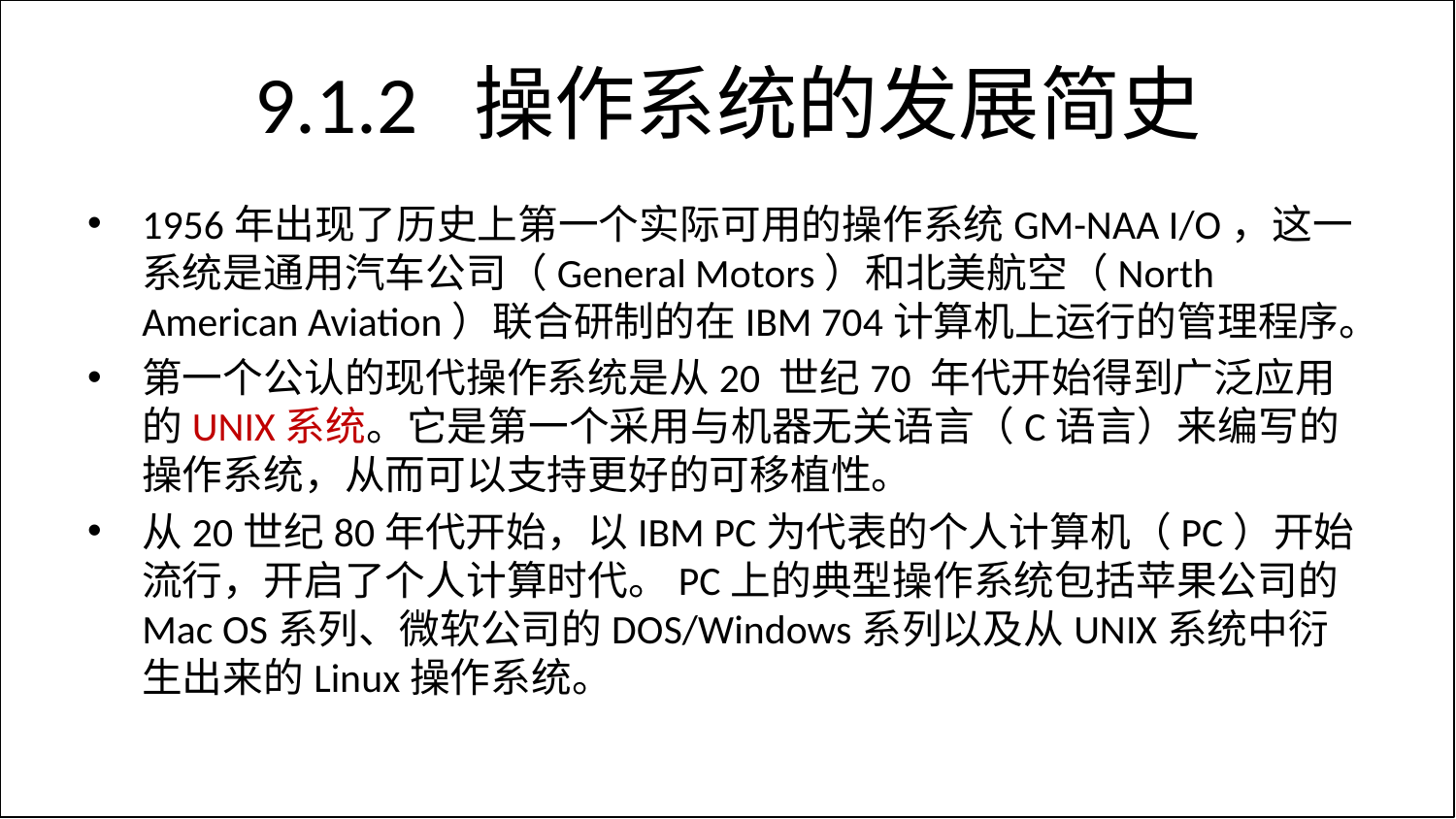

# 9.1.2  操作系统的发展简史
1956年出现了历史上第一个实际可用的操作系统GM-NAA I/O，这一系统是通用汽车公司（General Motors）和北美航空（North American Aviation）联合研制的在IBM 704计算机上运行的管理程序。
第一个公认的现代操作系统是从20 世纪70 年代开始得到广泛应用的UNIX系统。它是第一个采用与机器无关语言（C语言）来编写的操作系统，从而可以支持更好的可移植性。
从20世纪80年代开始，以IBM PC为代表的个人计算机（PC）开始流行，开启了个人计算时代。PC上的典型操作系统包括苹果公司的Mac OS系列、微软公司的DOS/Windows系列以及从UNIX系统中衍生出来的Linux操作系统。